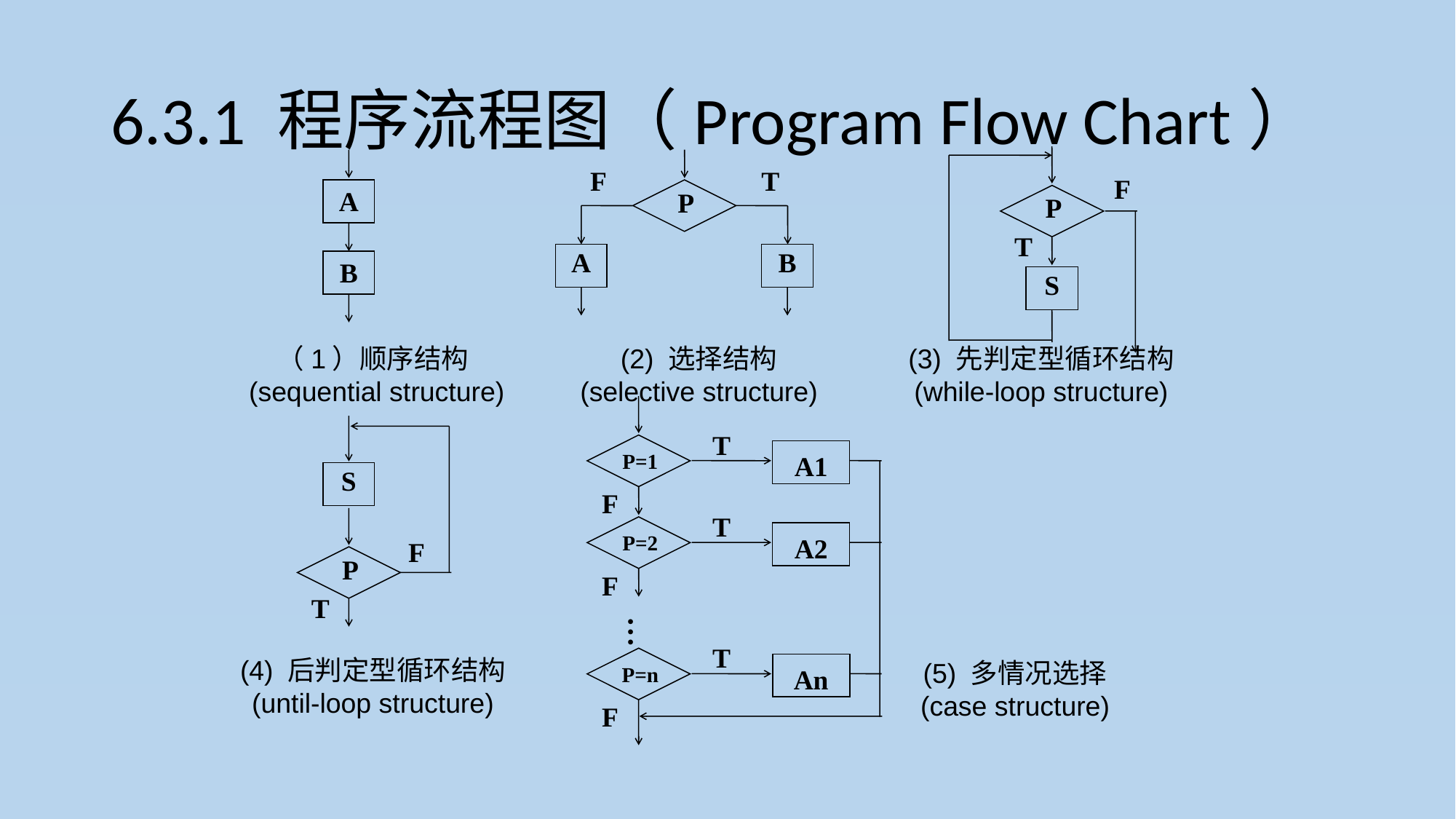

# 6.3.1 程序流程图（Program Flow Chart）

F

P

T

S

A

B

P
F
T

A

B

（1）顺序结构
 (sequential structure)
(2) 选择结构
(selective structure)
(3) 先判定型循环结构
(while-loop structure)

T

P=1
A1

F

T

P=2
A2

F

…
T

P=n
An

F

S

P
T

F

(4) 后判定型循环结构
(until-loop structure)
(5) 多情况选择
(case structure)